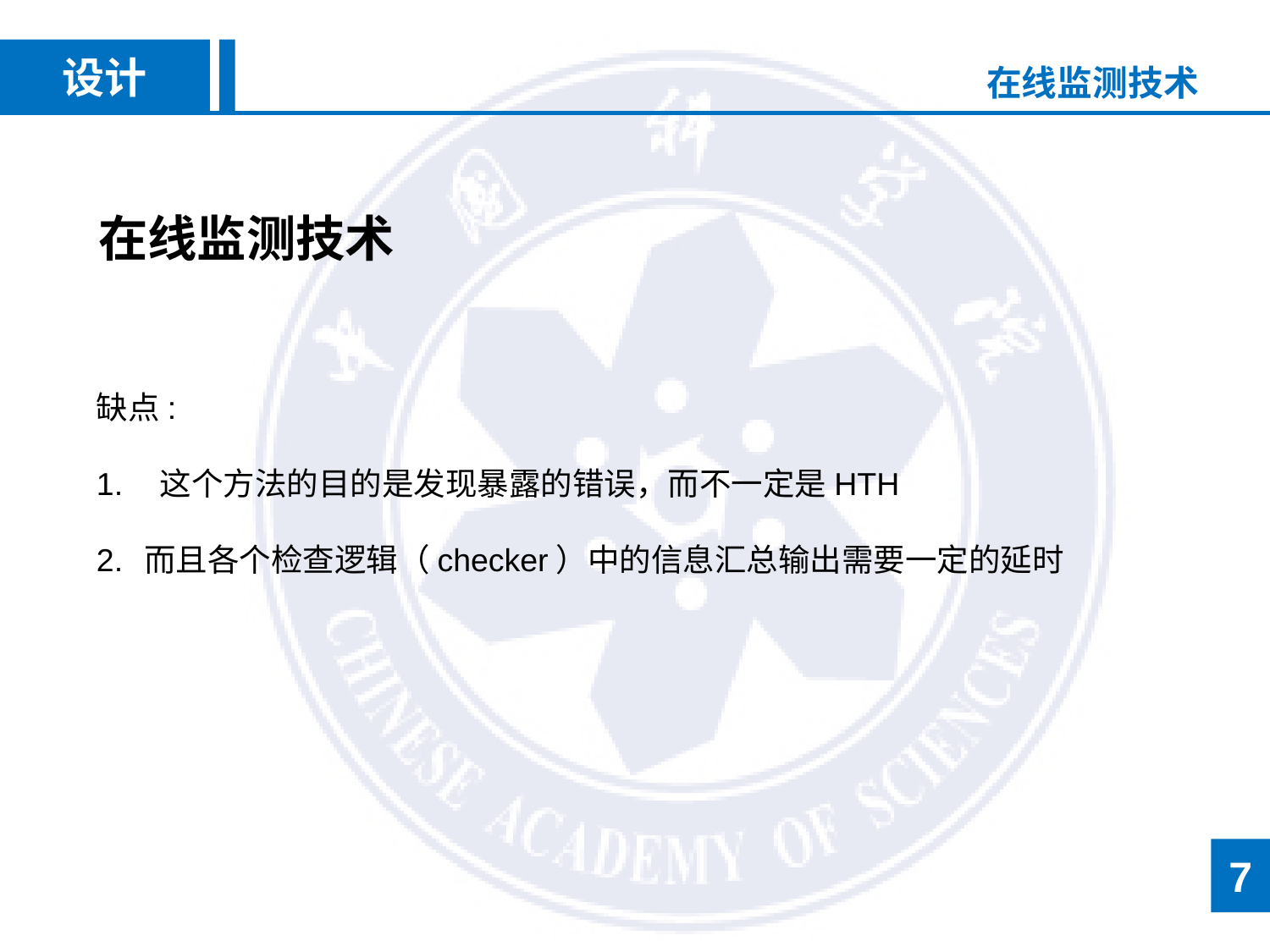

设计

在线监测技术
在线监测技术
缺点:

这个方法的目的是发现暴露的错误，而不一定是HTH

而且各个检查逻辑（checker）中的信息汇总输出需要一定的延时

7